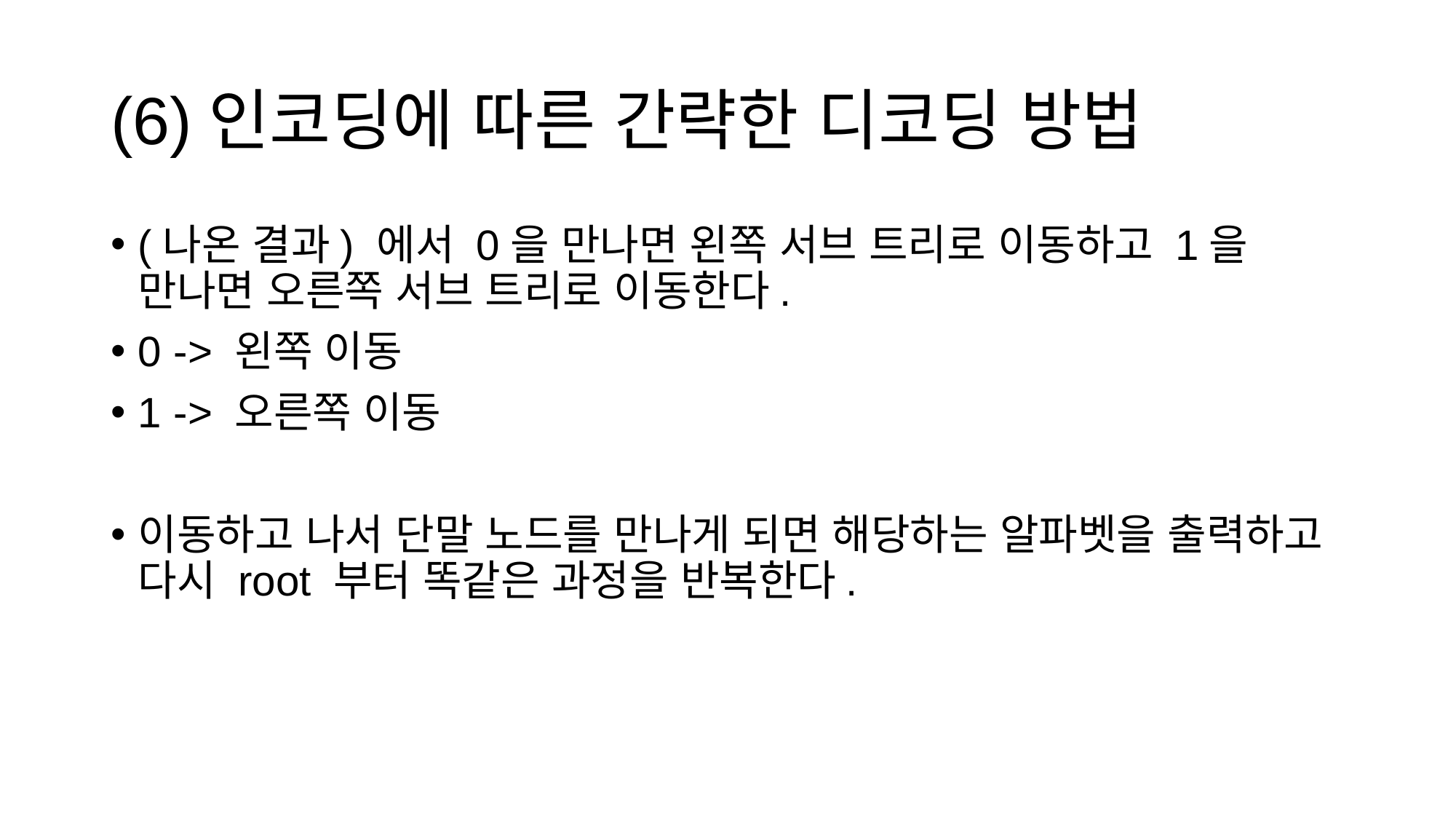

# (6)인코딩에 따른 간략한 디코딩 방법
(나온 결과) 에서 0을 만나면 왼쪽 서브 트리로 이동하고 1을 만나면 오른쪽 서브 트리로 이동한다.
0 -> 왼쪽 이동
1 -> 오른쪽 이동

이동하고 나서 단말 노드를 만나게 되면 해당하는 알파벳을 출력하고 다시 root 부터 똑같은 과정을 반복한다.